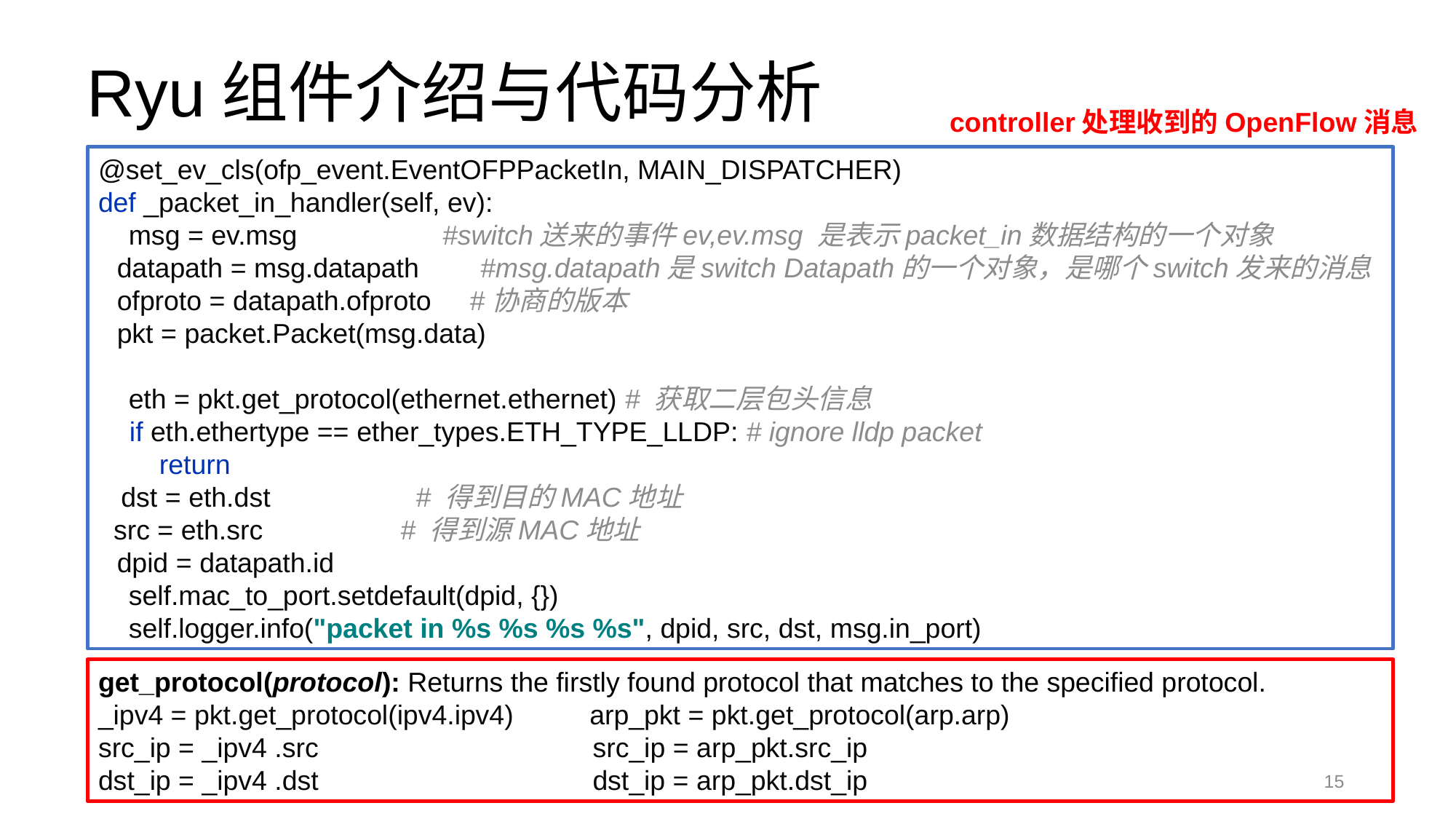

# Ryu组件介绍与代码分析
controller处理收到的OpenFlow消息
@set_ev_cls(ofp_event.EventOFPPacketIn, MAIN_DISPATCHER)
def _packet_in_handler(self, ev):
    msg = ev.msg                   #switch送来的事件ev,ev.msg 是表示packet_in数据结构的一个对象
  datapath = msg.datapath        #msg.datapath是switch Datapath的一个对象，是哪个switch发来的消息
  ofproto = datapath.ofproto     #协商的版本
  pkt = packet.Packet(msg.data)
    eth = pkt.get_protocol(ethernet.ethernet) # 获取二层包头信息
    if eth.ethertype == ether_types.ETH_TYPE_LLDP: # ignore lldp packet
        return
   dst = eth.dst                   # 得到目的MAC地址
  src = eth.src                  # 得到源MAC地址
  dpid = datapath.id
    self.mac_to_port.setdefault(dpid, {})
    self.logger.info("packet in %s %s %s %s", dpid, src, dst, msg.in_port)
get_protocol(protocol): Returns the firstly found protocol that matches to the specified protocol.
_ipv4 = pkt.get_protocol(ipv4.ipv4)          arp_pkt = pkt.get_protocol(arp.arp)
src_ip = _ipv4 .src                                    src_ip = arp_pkt.src_ip
dst_ip = _ipv4 .dst                                    dst_ip = arp_pkt.dst_ip
15